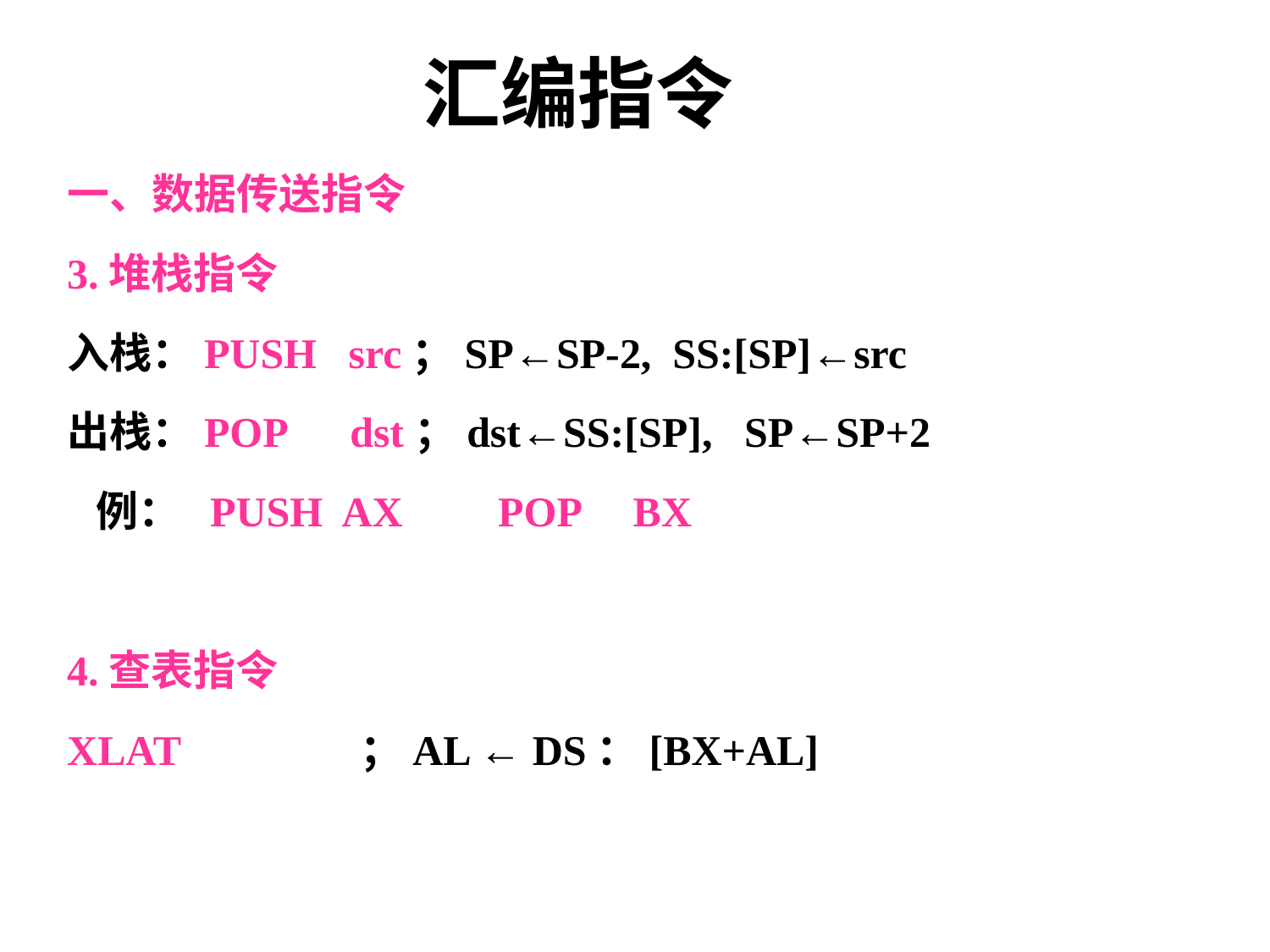

# 汇编指令
一、数据传送指令
3.堆栈指令
入栈：PUSH   src；SP←SP-2,  SS:[SP]←src
出栈：POP      dst；dst←SS:[SP],   SP←SP+2
  例：  PUSH  AX         POP     BX

4.查表指令
XLAT                ；AL ← DS：[BX+AL]